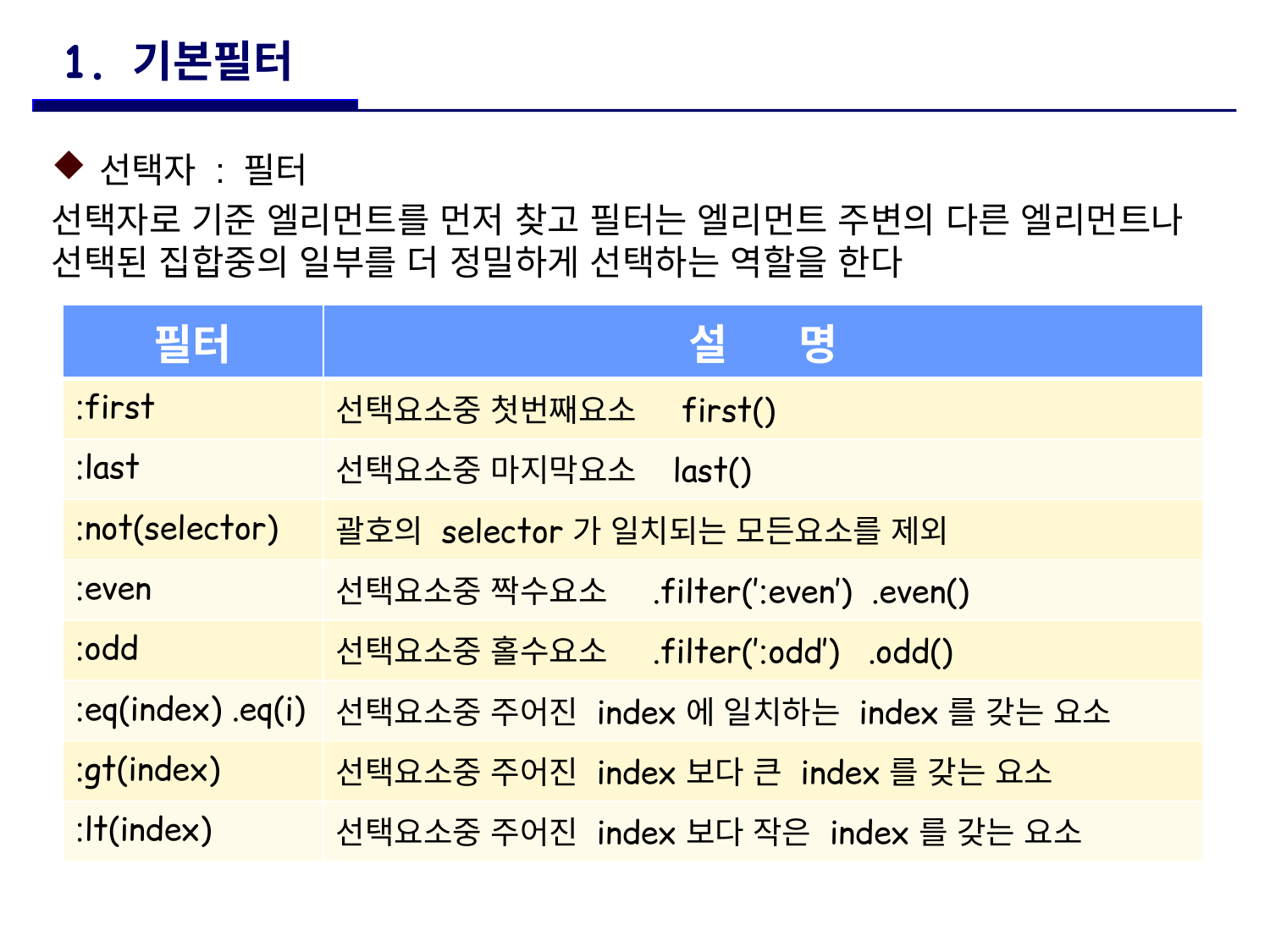

# 1. 기본필터
선택자 : 필터
선택자로 기준 엘리먼트를 먼저 찾고 필터는 엘리먼트 주변의 다른 엘리먼트나 선택된 집합중의 일부를 더 정밀하게 선택하는 역할을 한다

| 필터 | 설 명 |
| --- | --- |
| :first | 선택요소중 첫번째요소 first() |
| :last | 선택요소중 마지막요소 last() |
| :not(selector) | 괄호의 selector가 일치되는 모든요소를 제외 |
| :even | 선택요소중 짝수요소 .filter(’:even’) .even() |
| :odd | 선택요소중 홀수요소 .filter(’:odd’) .odd() |
| :eq(index) .eq(i) | 선택요소중 주어진 index에 일치하는 index를 갖는 요소 |
| :gt(index) | 선택요소중 주어진 index보다 큰 index를 갖는 요소 |
| :lt(index) | 선택요소중 주어진 index보다 작은 index를 갖는 요소 |